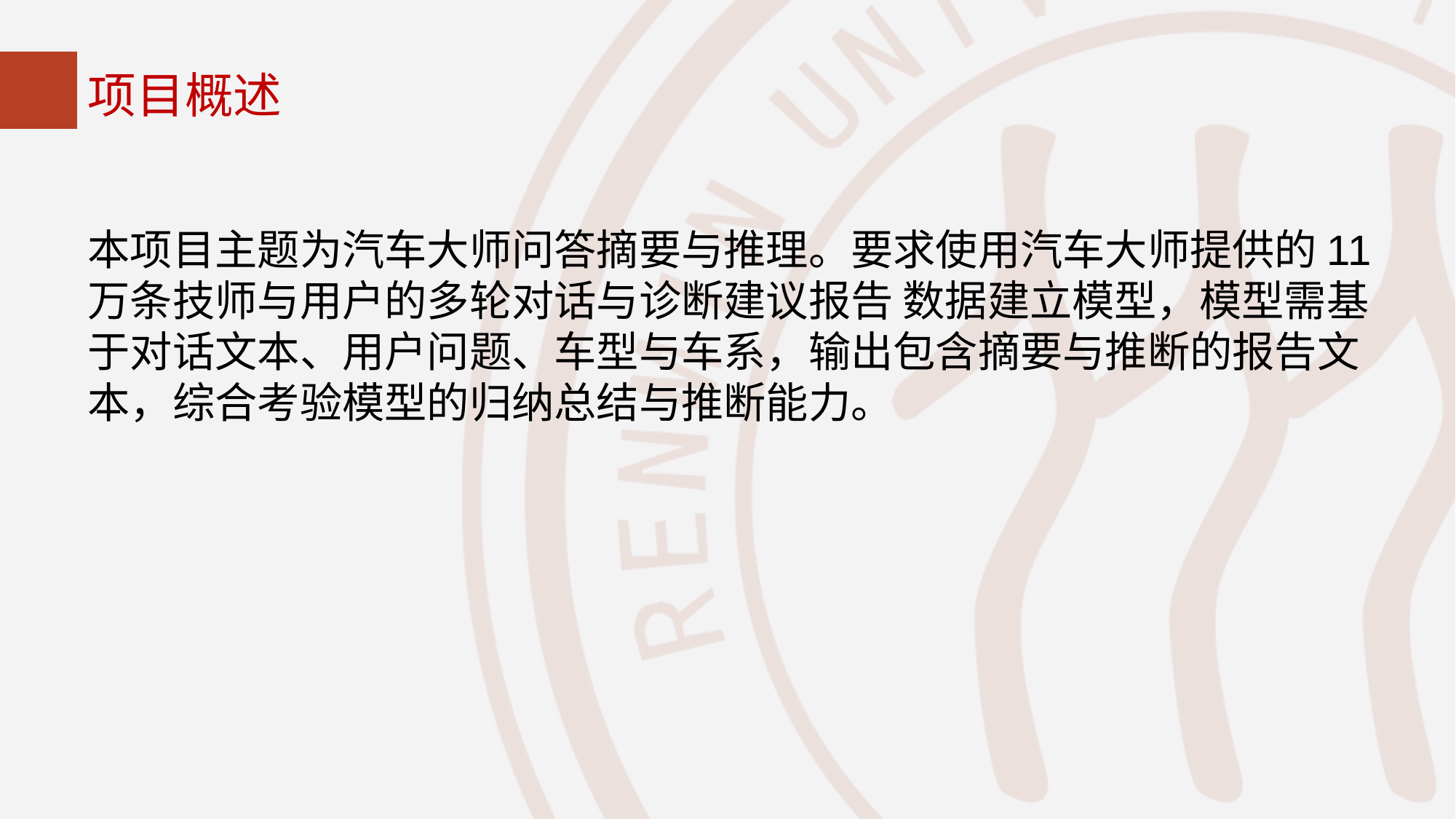

项目概述

本项目主题为汽车大师问答摘要与推理。要求使用汽车大师提供的11万条技师与用户的多轮对话与诊断建议报告 数据建立模型，模型需基于对话文本、用户问题、车型与车系，输出包含摘要与推断的报告文本，综合考验模型的归纳总结与推断能力。